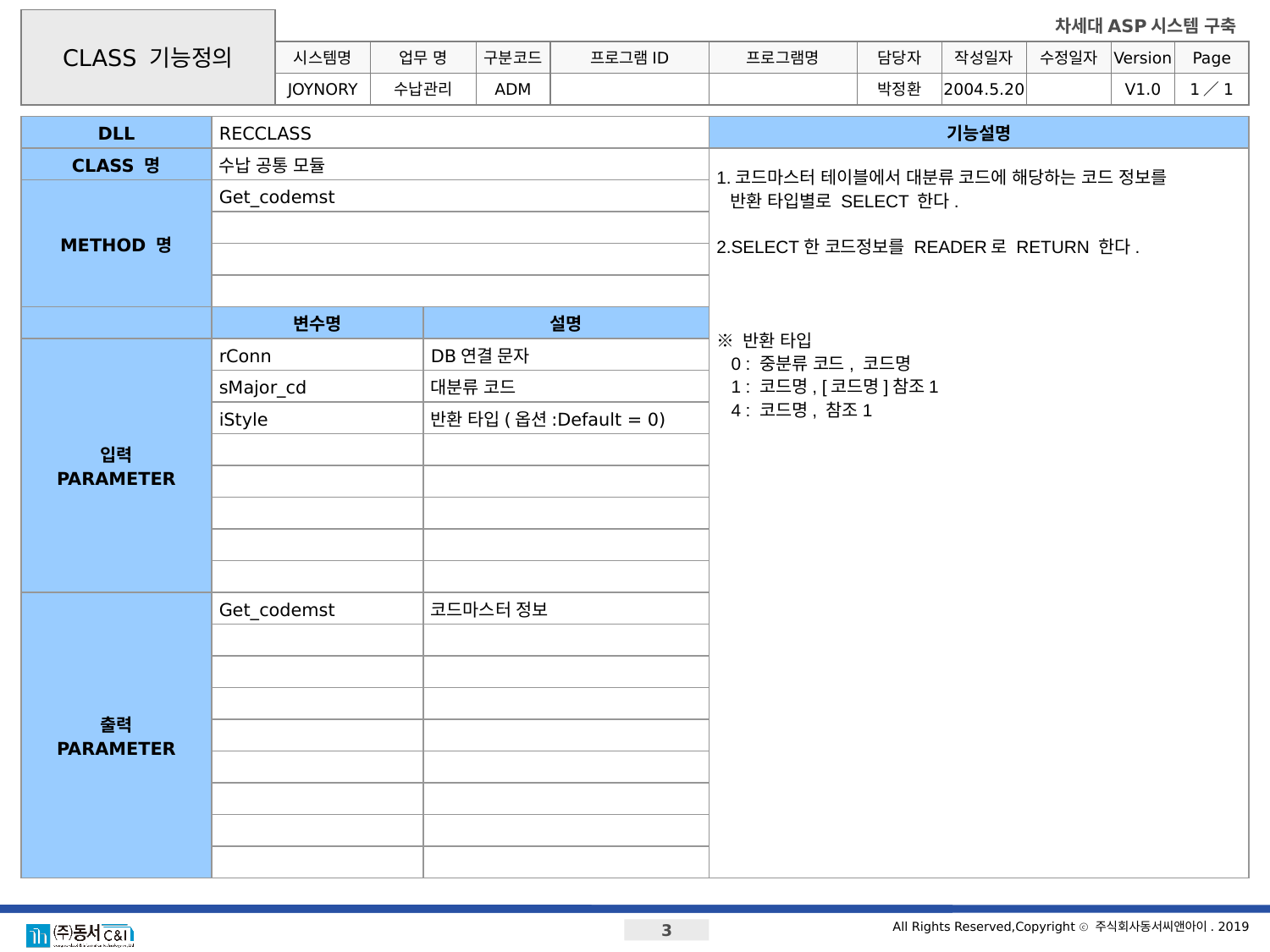

CLASS 기능정의
DLL
RECCLASS
기능설명
CLASS 명
수납 공통 모듈
1.코드마스터 테이블에서 대분류 코드에 해당하는 코드 정보를
  반환 타입별로 SELECT 한다.

2.SELECT한 코드정보를 READER로 RETURN 한다.

※ 반환 타입
   0 : 중분류 코드, 코드명
   1 : 코드명, [코드명]참조1
   4 : 코드명, 참조1

METHOD 명
Get_codemst

변수명
설명
입력
PARAMETER
rConn
DB연결 문자
sMajor_cd
대분류 코드
iStyle
반환 타입(옵션:Default = 0)

출력
PARAMETER
Get_codemst
코드마스터 정보